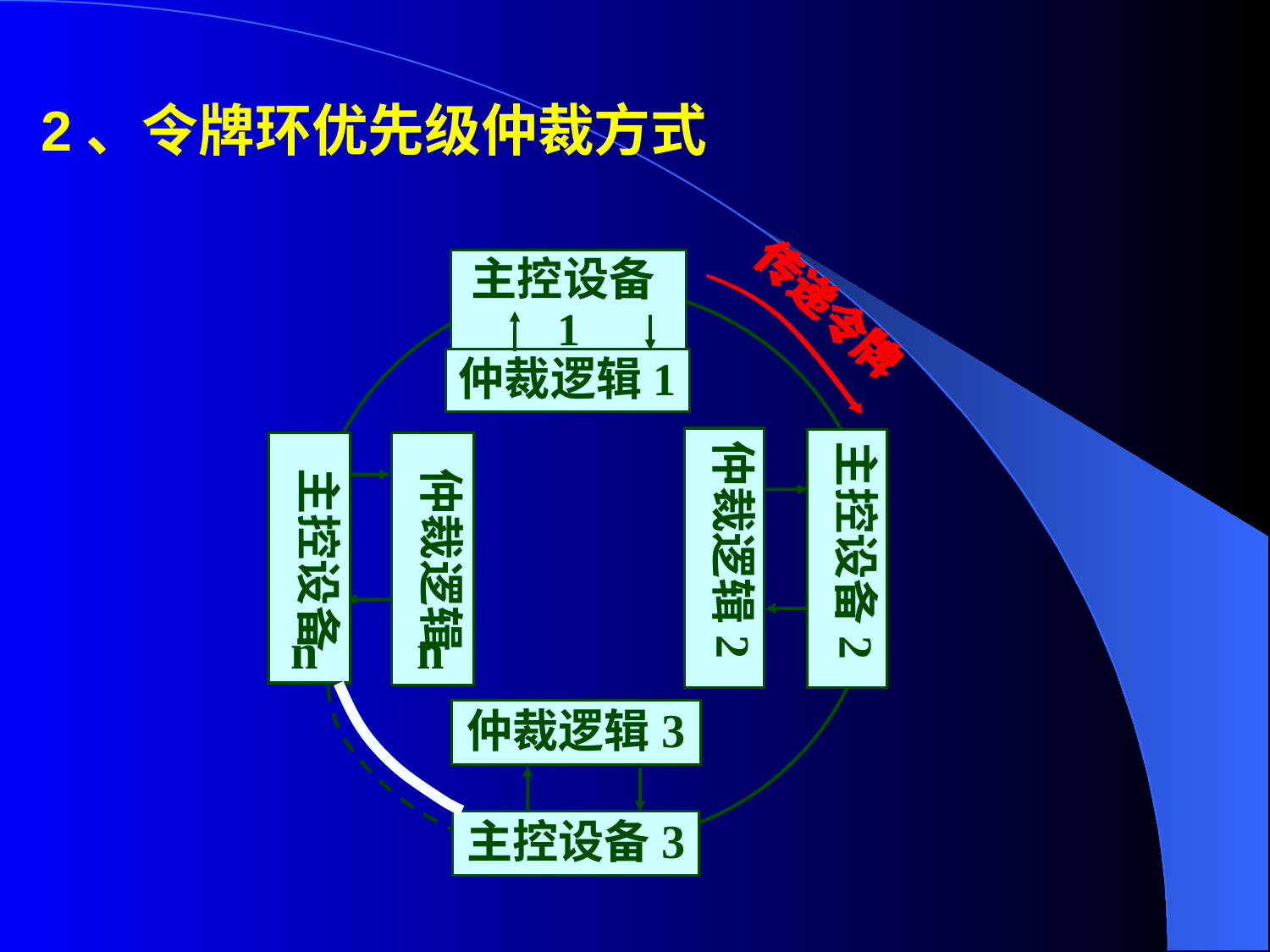

2、令牌环优先级仲裁方式
主控设备1

仲裁逻辑1

传递令牌
传递令牌
仲裁逻辑2
主控设备2

 主控设备
 仲裁逻辑

n
n

仲裁逻辑3

主控设备3
18